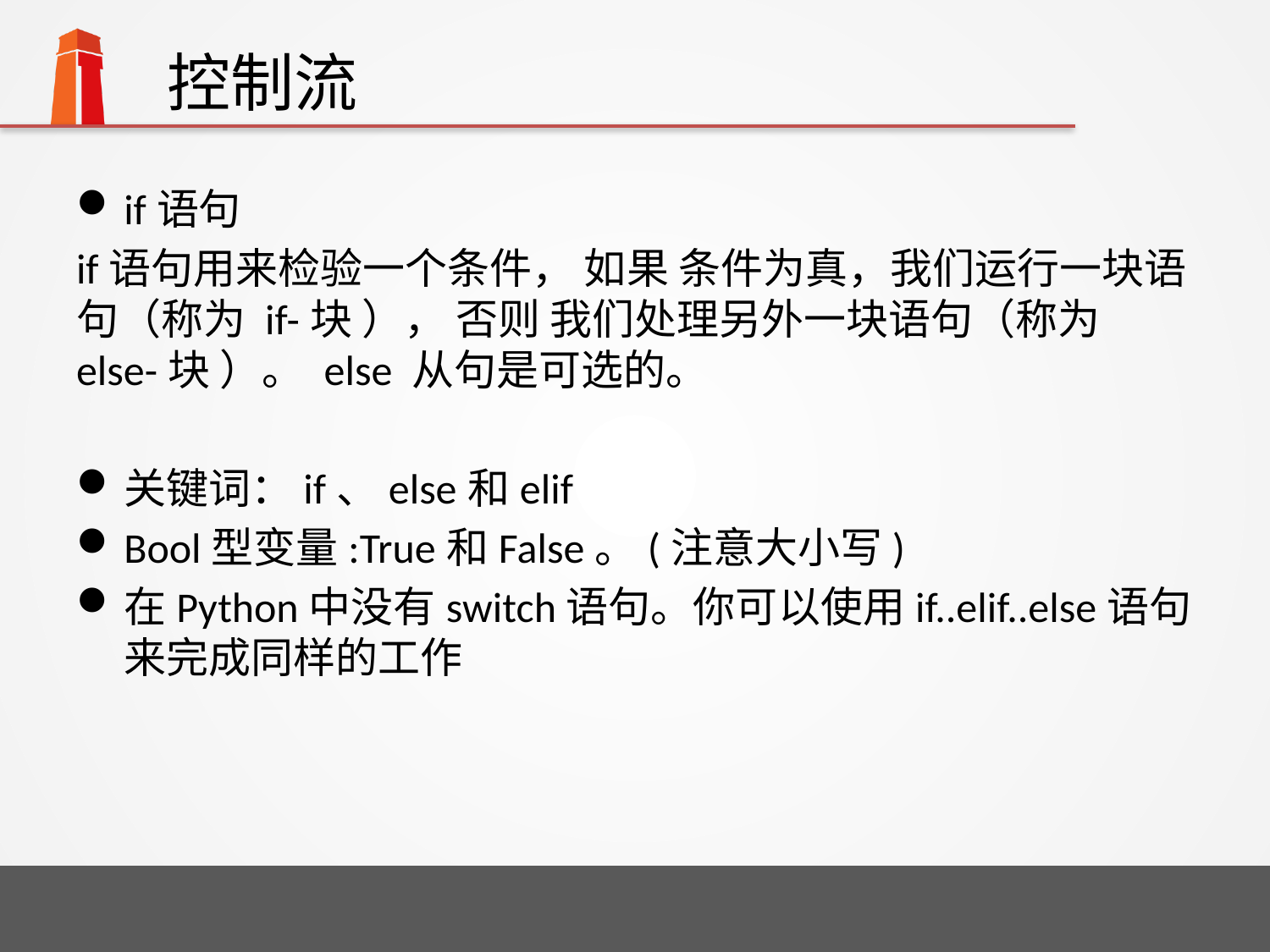

# 控制流
if语句
if语句用来检验一个条件， 如果 条件为真，我们运行一块语句（称为 if-块 ）， 否则 我们处理另外一块语句（称为 else-块 ）。 else 从句是可选的。

关键词：if、else和elif
Bool型变量:True和False。(注意大小写)
在Python中没有switch语句。你可以使用if..elif..else语句来完成同样的工作